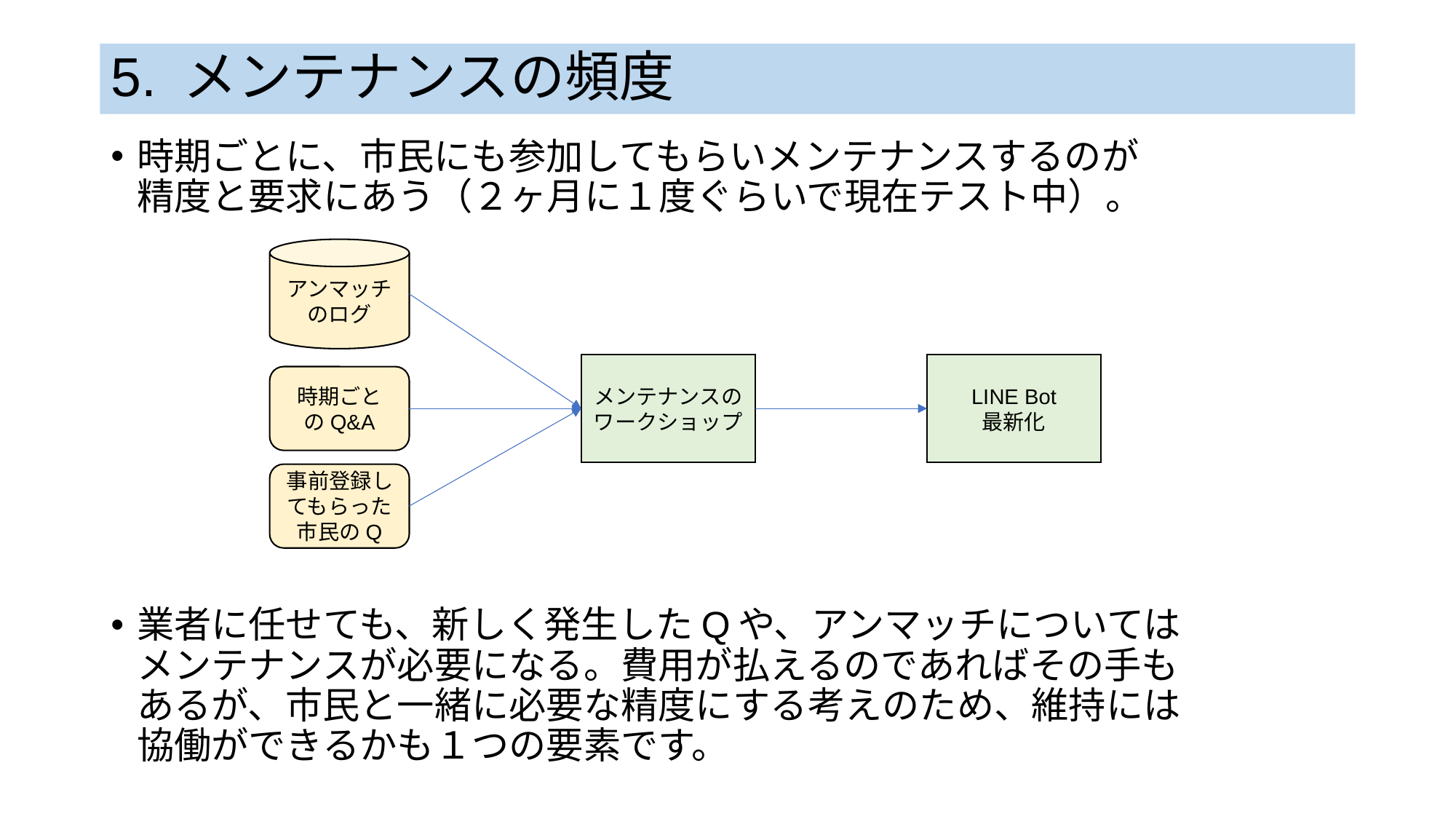

# 5. メンテナンスの頻度
時期ごとに、市民にも参加してもらいメンテナンスするのが
精度と要求にあう（２ヶ月に１度ぐらいで現在テスト中）。

業者に任せても、新しく発生したQや、アンマッチについては
メンテナンスが必要になる。費用が払えるのであればその手も
あるが、市民と一緒に必要な精度にする考えのため、維持には
協働ができるかも１つの要素です。
アンマッチのログ
メンテナンスのワークショップ
LINE Bot
最新化
時期ごと
のQ&A
事前登録してもらった市民のQ